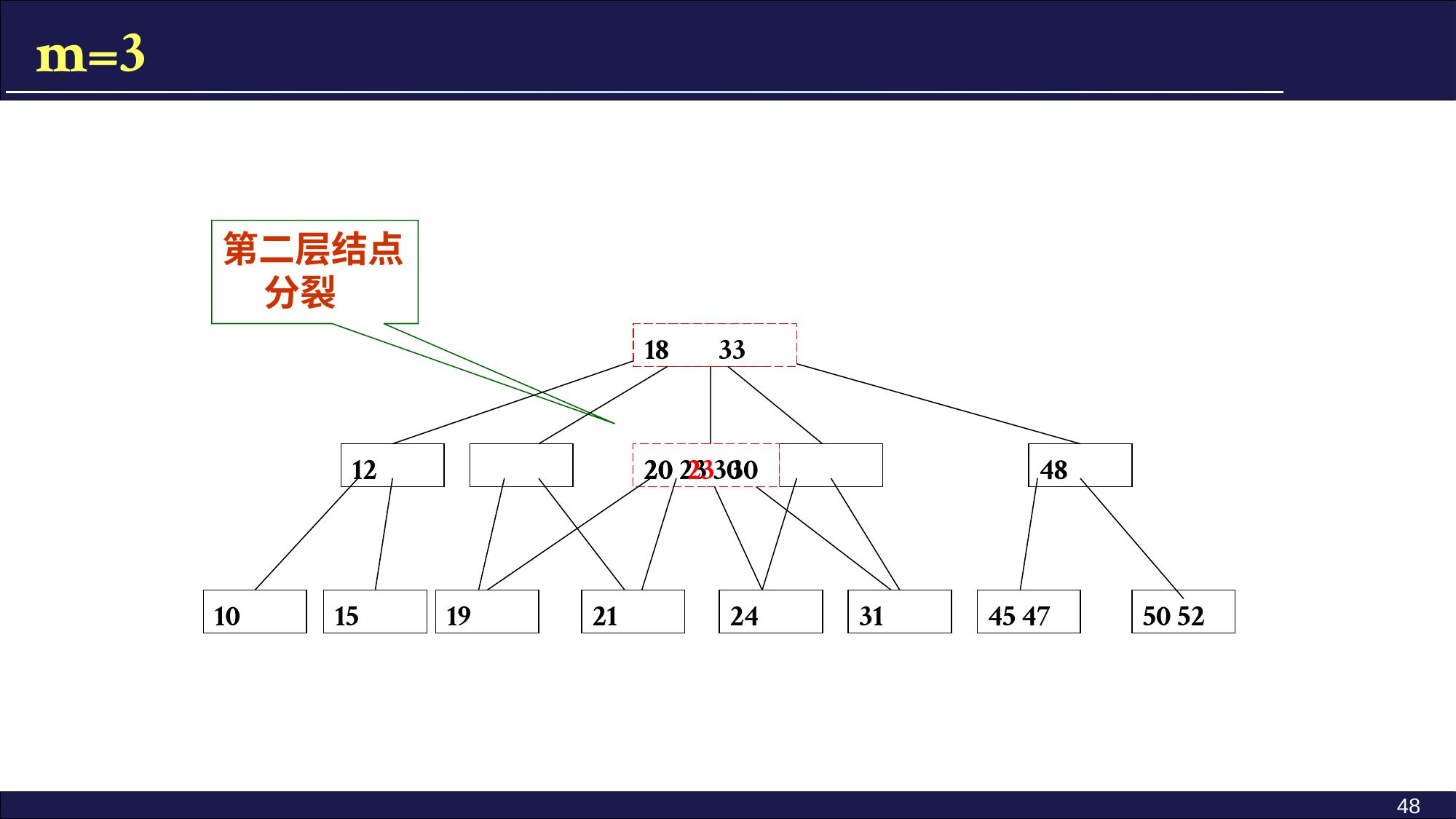

m=3
第二层结点分裂
18        33
18 33

12

20 23 30

48
20
23
30

50 52
10
15
19
21
24
31
45 47
48